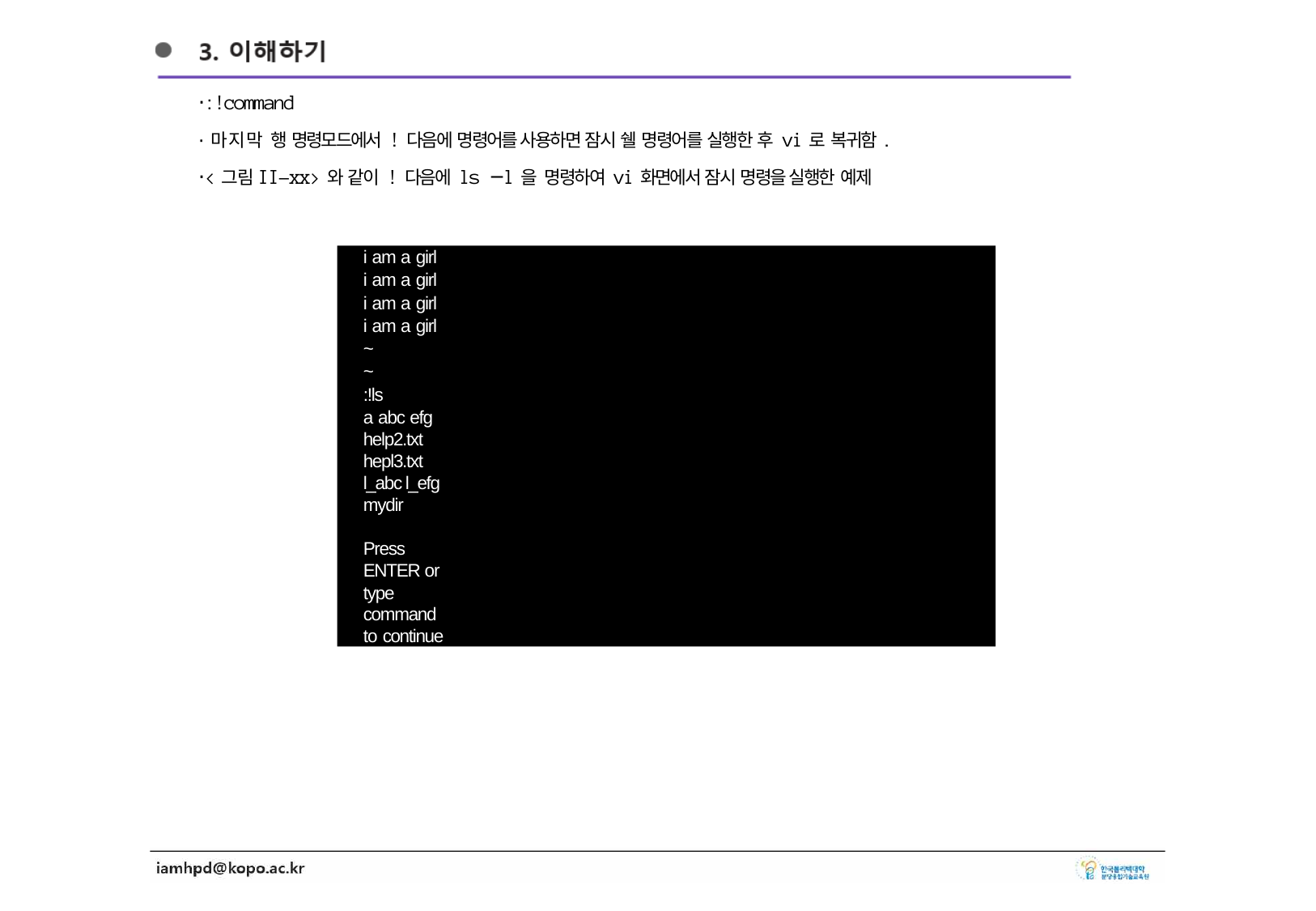

∙:!command
∙마지막 행 명령모드에서 !다음에 명령어를 사용하면 잠시 쉘 명령어를 실행한 후 vi로 복귀함.
∙<그림II-xx>와 같이 !다음에 ls –l을 명령하여 vi화면에서 잠시 명령을 실행한 예제
i am a girl
i am a girl
i am a girl   i am a girl
~
~
:!ls
a abc efg help2.txt hepl3.txt l_abc l_efg mydir

Press ENTER or type command to continue
<그림 Ⅱ-24> vi에서 쉘모드 실행